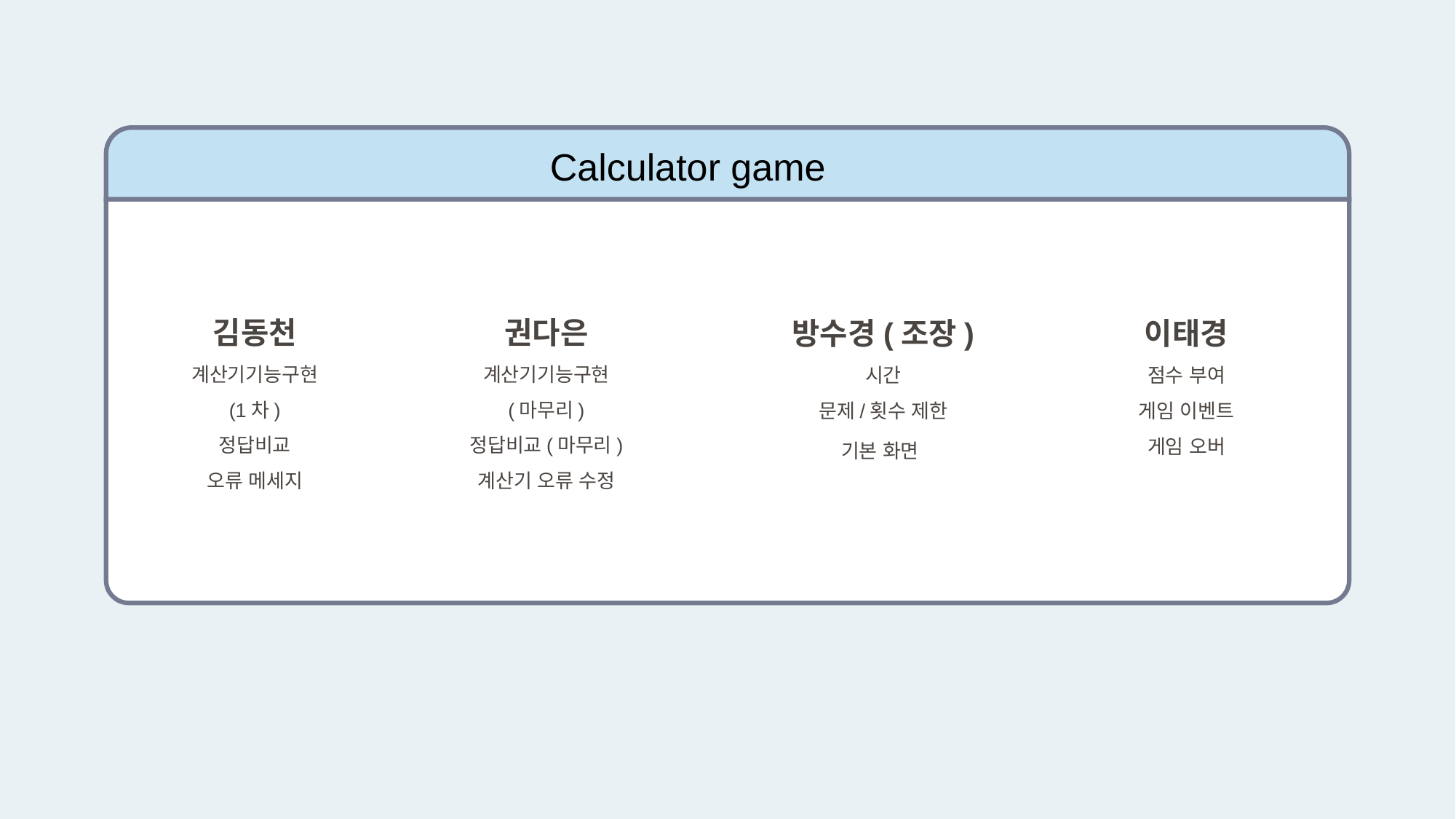

Calculator game

김동천
계산기기능구현
(1차)
정답비교
오류 메세지
권다은
계산기기능구현
(마무리)
정답비교(마무리)
계산기 오류 수정
방수경(조장)
시간
문제/횟수 제한
기본 화면
이태경
점수 부여
게임 이벤트
게임 오버